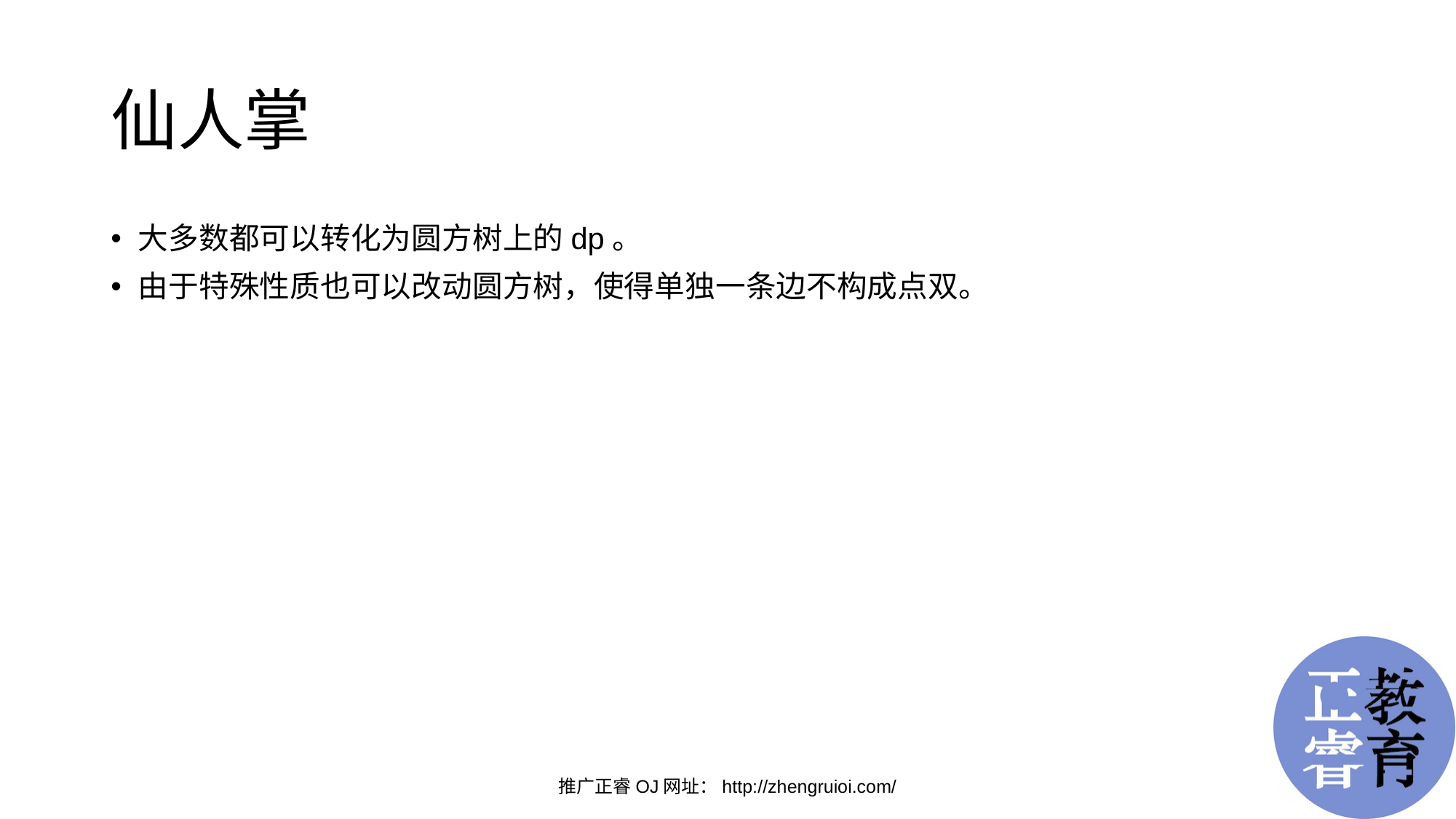

# 仙人掌
大多数都可以转化为圆方树上的dp。
由于特殊性质也可以改动圆方树，使得单独一条边不构成点双。